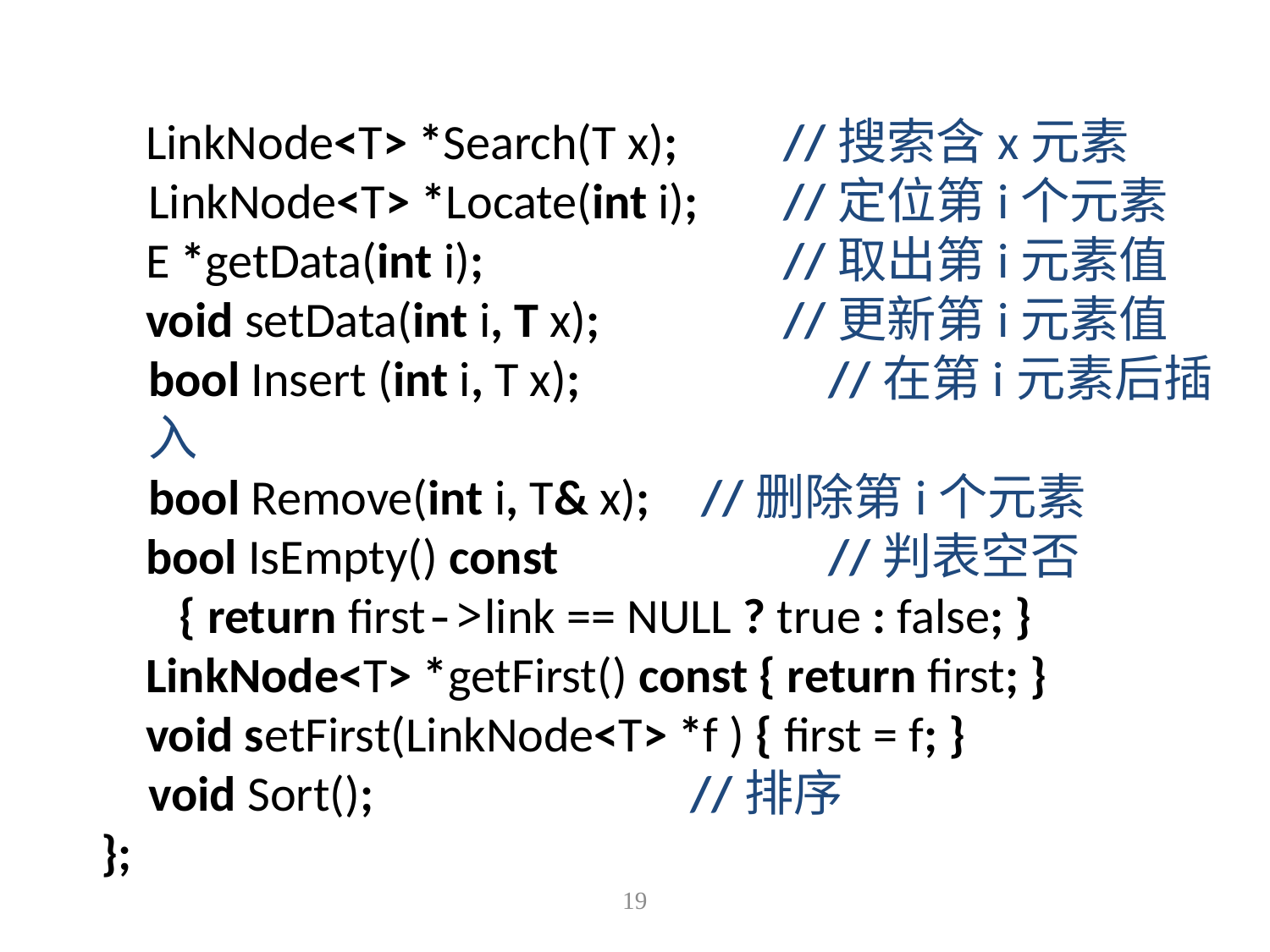

LinkNode<T> *Search(T x);	//搜索含x元素
	LinkNode<T> *Locate(int i);	//定位第i个元素
    E *getData(int i);			//取出第i元素值
    void setData(int i, T x);		//更新第i元素值
	bool Insert (int i, T x);		    //在第i元素后插入
	bool Remove(int i, T& x);	    //删除第i个元素
    bool IsEmpty() const 		    //判表空否
       { return first->link == NULL ? true : false; }
    LinkNode<T> *getFirst() const { return first; }
    void setFirst(LinkNode<T> *f ) { first = f; }
 	void Sort();			   //排序
};
19